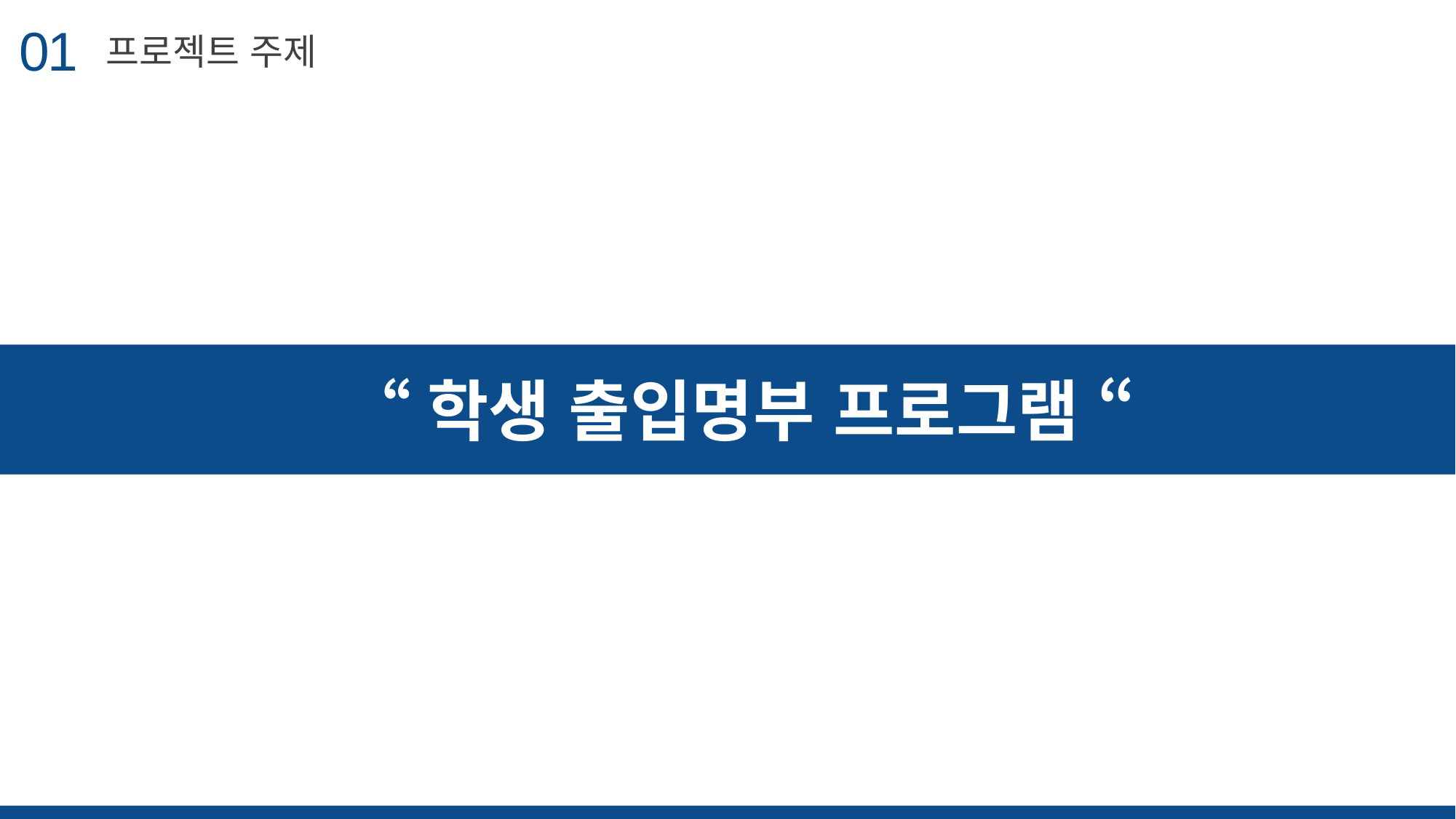

01
프로젝트 주제

 “학생 출입명부 프로그램 “